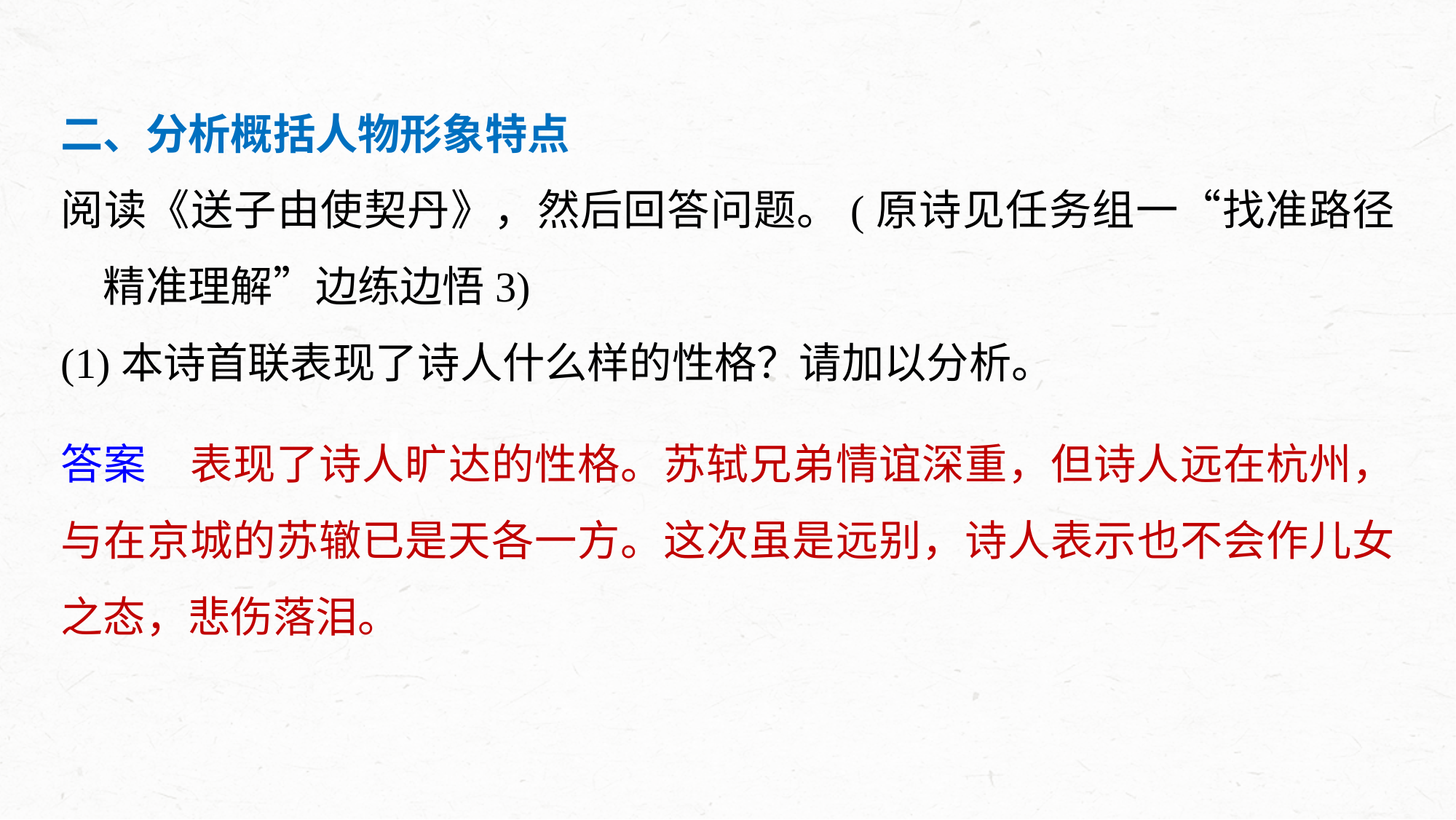

二、分析概括人物形象特点
阅读《送子由使契丹》，然后回答问题。(原诗见任务组一“找准路径　精准理解”边练边悟3)
(1)本诗首联表现了诗人什么样的性格？请加以分析。
答案　表现了诗人旷达的性格。苏轼兄弟情谊深重，但诗人远在杭州，与在京城的苏辙已是天各一方。这次虽是远别，诗人表示也不会作儿女之态，悲伤落泪。